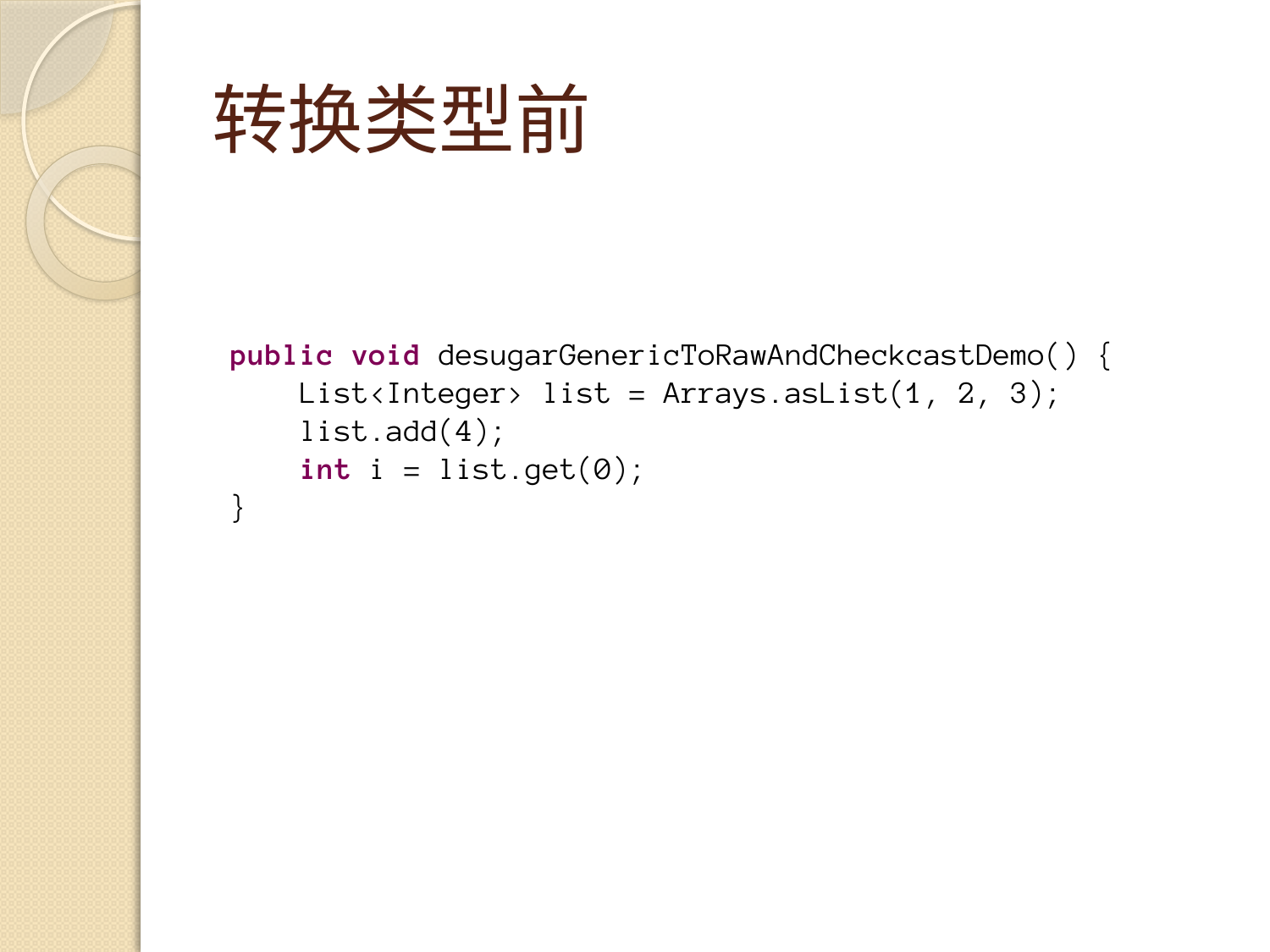

# 转换类型前
public void desugarGenericToRawAndCheckcastDemo() {
    List<Integer> list = Arrays.asList(1, 2, 3);
    list.add(4);
    int i = list.get(0);
}